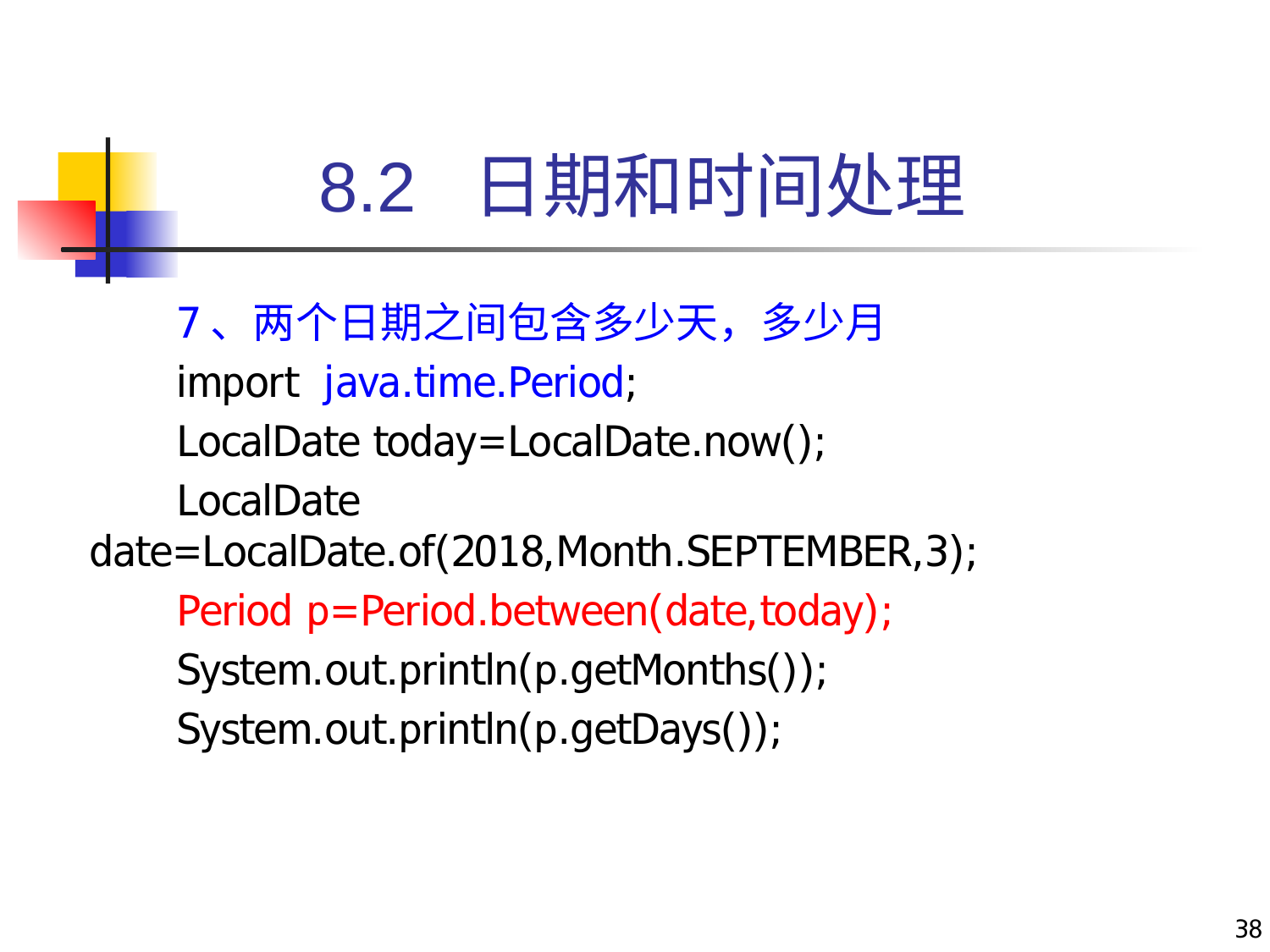

# 8.2  日期和时间处理
7、两个日期之间包含多少天，多少月
import  java.time.Period;
LocalDate today=LocalDate.now();
LocalDate date=LocalDate.of(2018,Month.SEPTEMBER,3);
Period p=Period.between(date,today);
System.out.println(p.getMonths());
System.out.println(p.getDays());

38